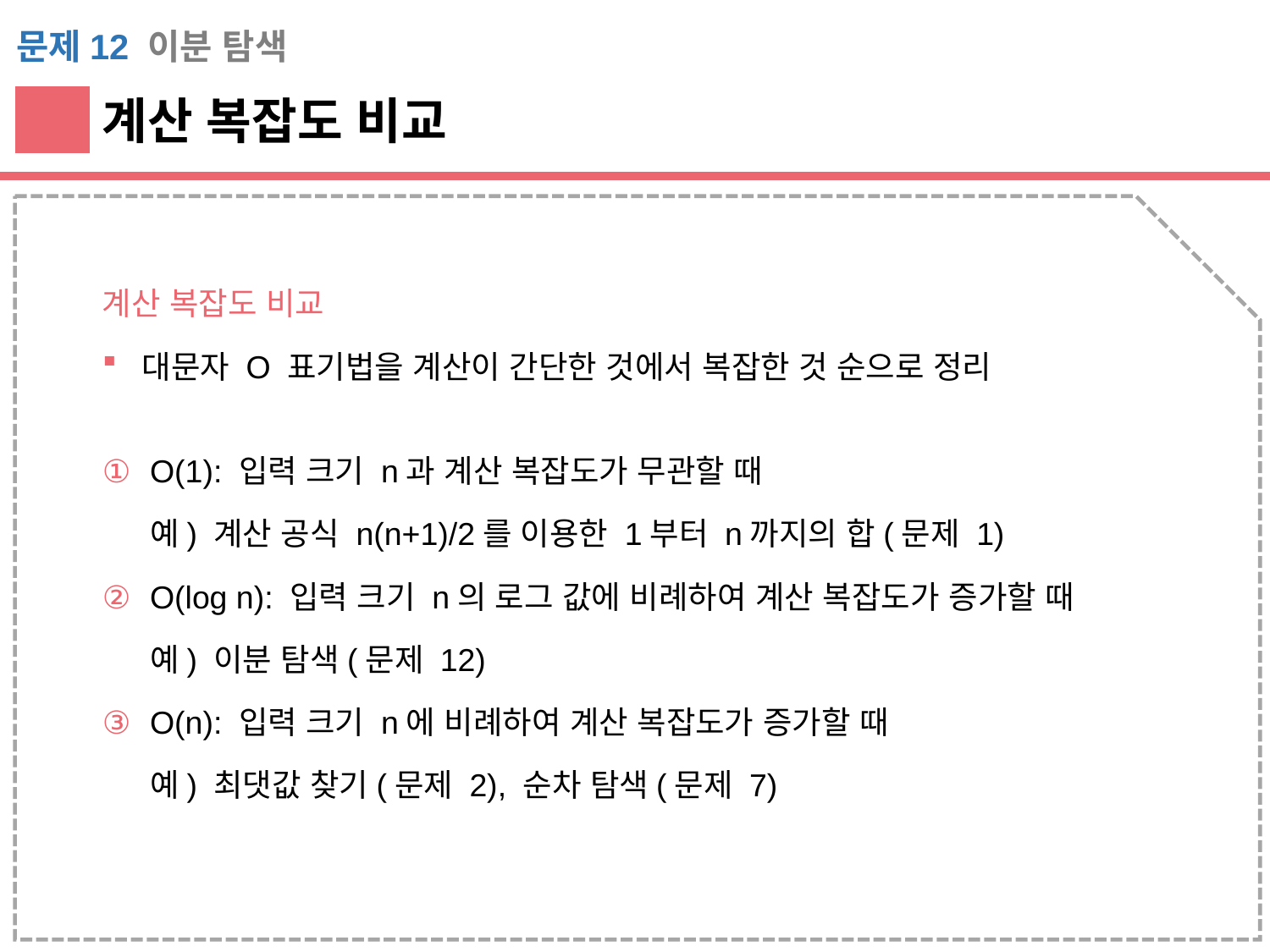

문제12 이분 탐색
계산 복잡도 비교

계산 복잡도 비교
대문자 O 표기법을 계산이 간단한 것에서 복잡한 것 순으로 정리

O(1): 입력 크기 n과 계산 복잡도가 무관할 때
예) 계산 공식 n(n+1)/2를 이용한 1부터 n까지의 합(문제 1)
O(log n): 입력 크기 n의 로그 값에 비례하여 계산 복잡도가 증가할 때
예) 이분 탐색(문제 12)
O(n): 입력 크기 n에 비례하여 계산 복잡도가 증가할 때
예) 최댓값 찾기(문제 2), 순차 탐색(문제 7)